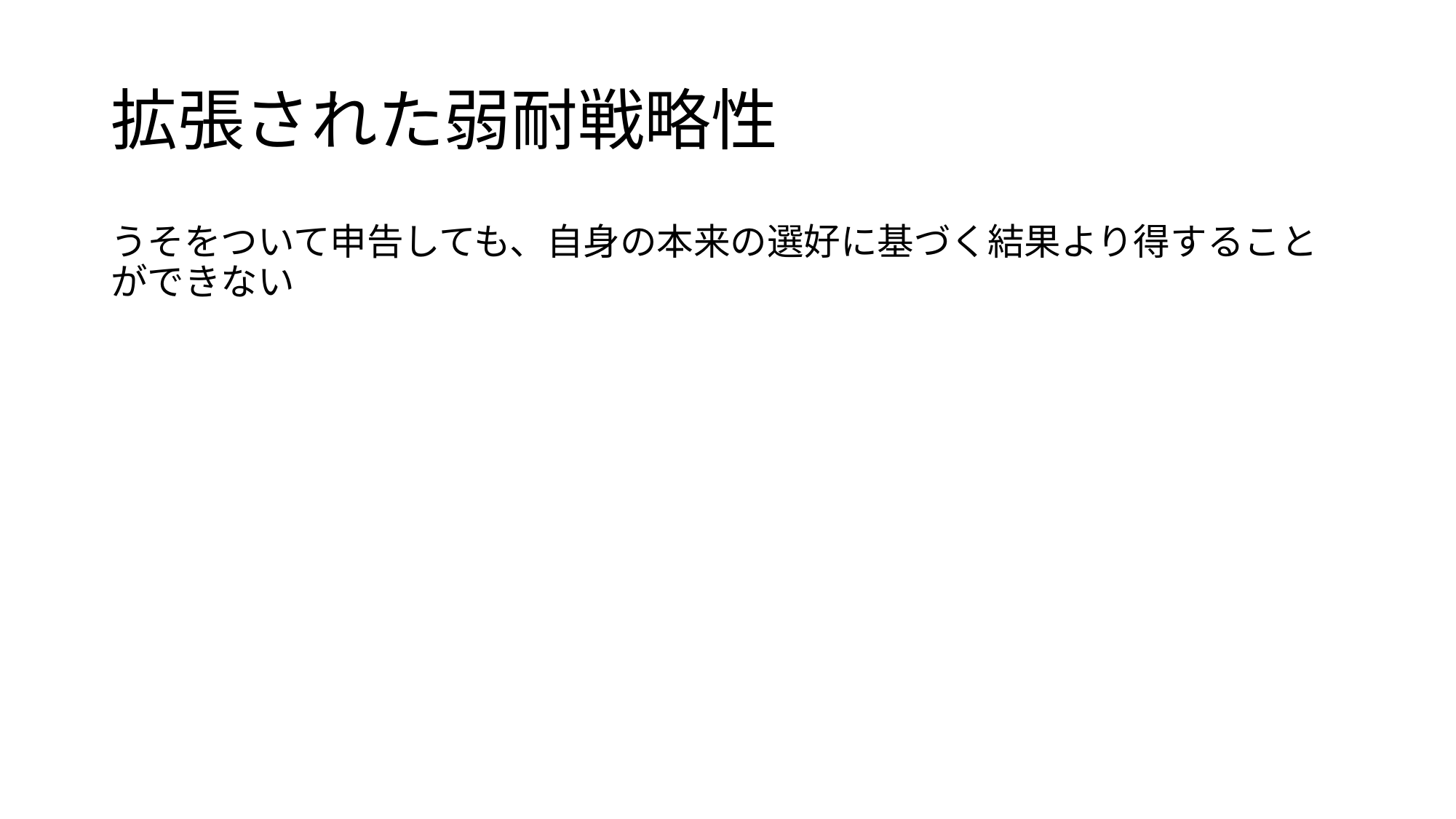

# 拡張された弱耐戦略性
うそをついて申告しても、自身の本来の選好に基づく結果より得することができない